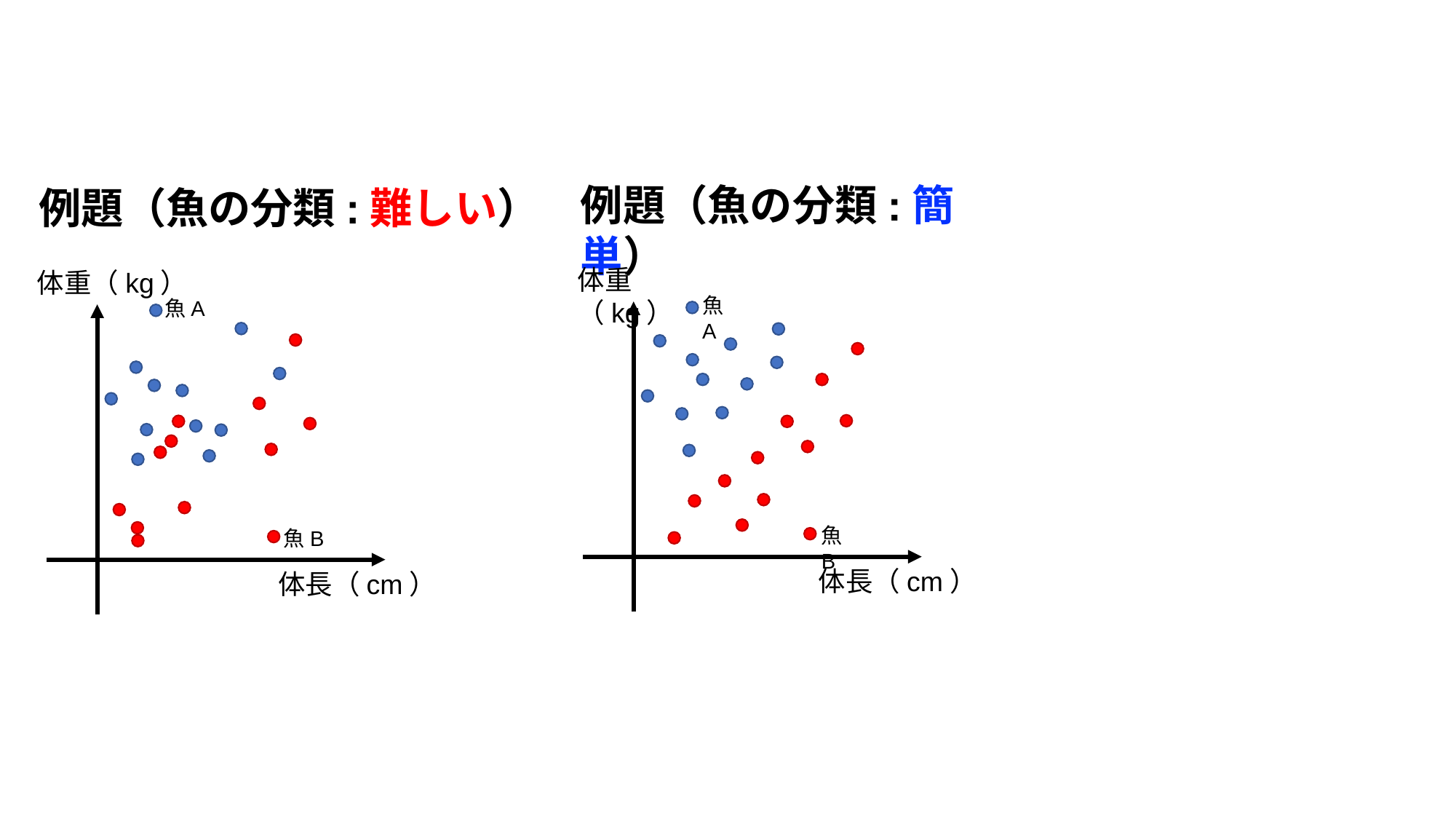

例題（魚の分類:簡単）
例題（魚の分類:難しい）
体重（kg）
体重（kg）
魚A
魚A

魚B

魚B

体長（cm）
体長（cm）